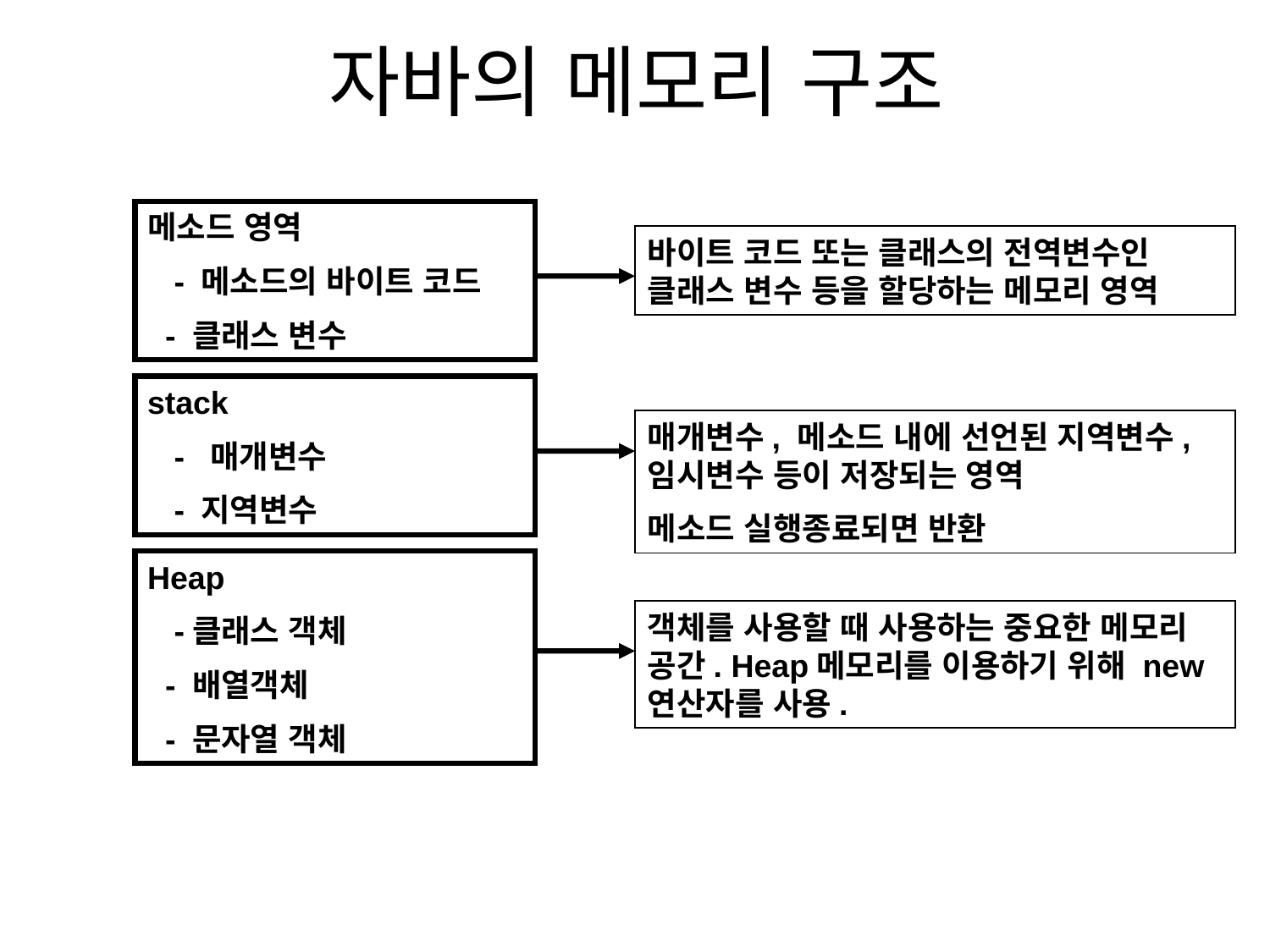

# 자바의 메모리 구조

메소드 영역
   - 메소드의 바이트 코드
  - 클래스 변수
바이트 코드 또는 클래스의 전역변수인 클래스 변수 등을 할당하는 메모리 영역

stack
   -  매개변수
   - 지역변수

매개변수, 메소드 내에 선언된 지역변수, 임시변수 등이 저장되는 영역
메소드 실행종료되면 반환

Heap
   -클래스 객체
  - 배열객체
  - 문자열 객체

객체를 사용할 때 사용하는 중요한 메모리 공간. Heap메모리를 이용하기 위해 new연산자를 사용.